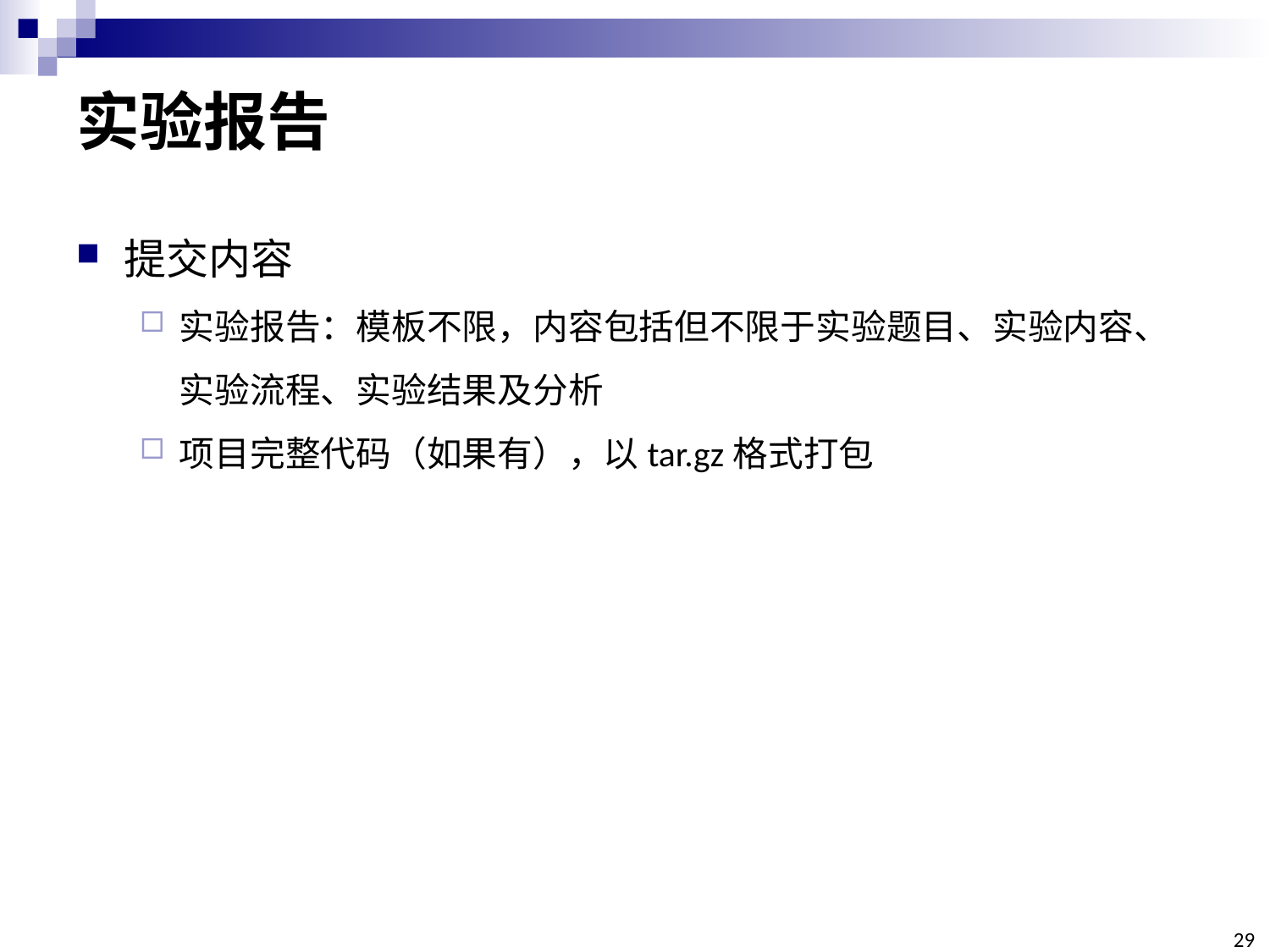

# 实验报告
提交内容
实验报告：模板不限，内容包括但不限于实验题目、实验内容、实验流程、实验结果及分析
项目完整代码（如果有），以tar.gz格式打包

29